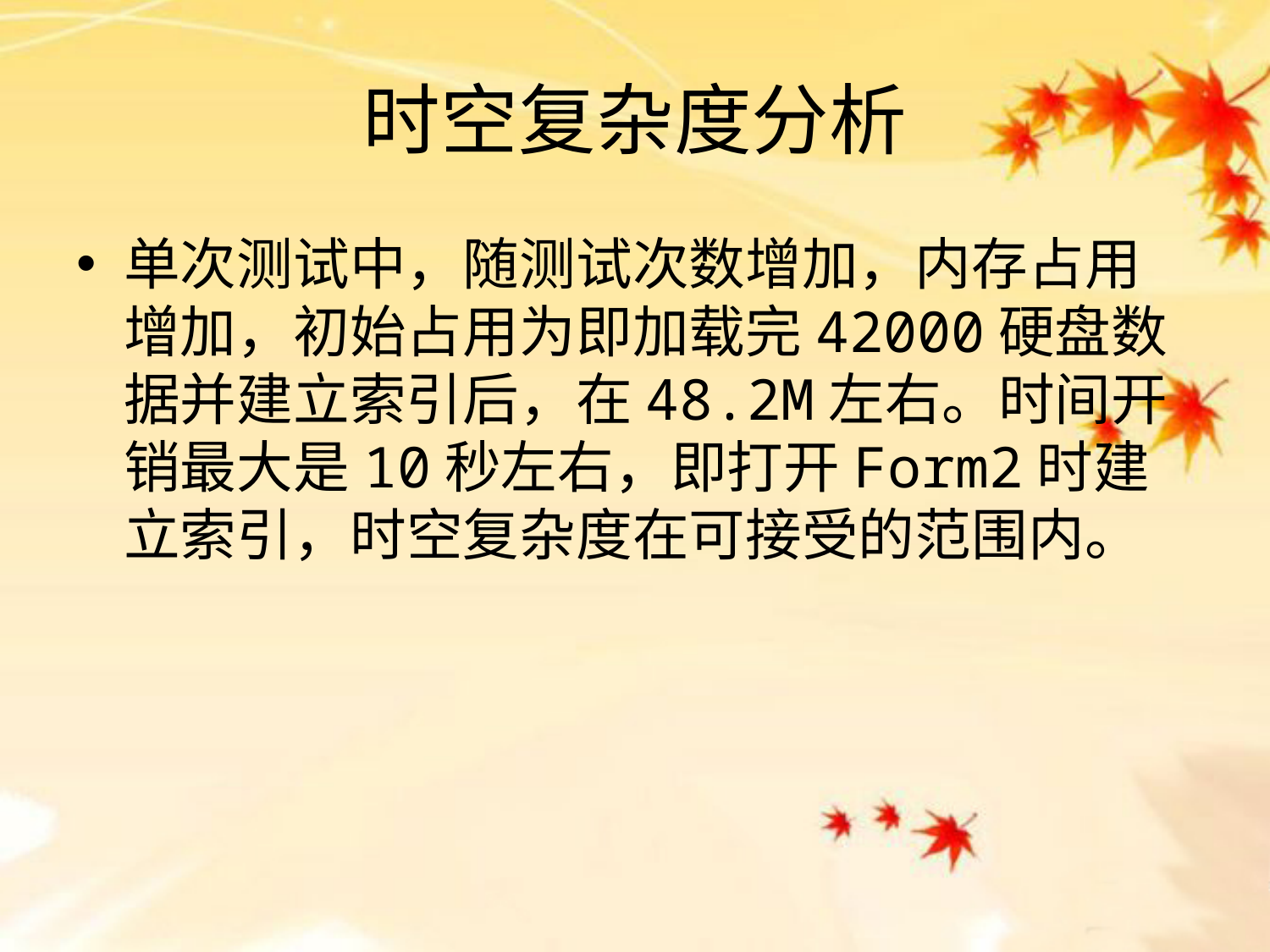

# 时空复杂度分析
单次测试中，随测试次数增加，内存占用增加，初始占用为即加载完42000硬盘数据并建立索引后，在48.2M左右。时间开销最大是10秒左右，即打开Form2时建立索引，时空复杂度在可接受的范围内。